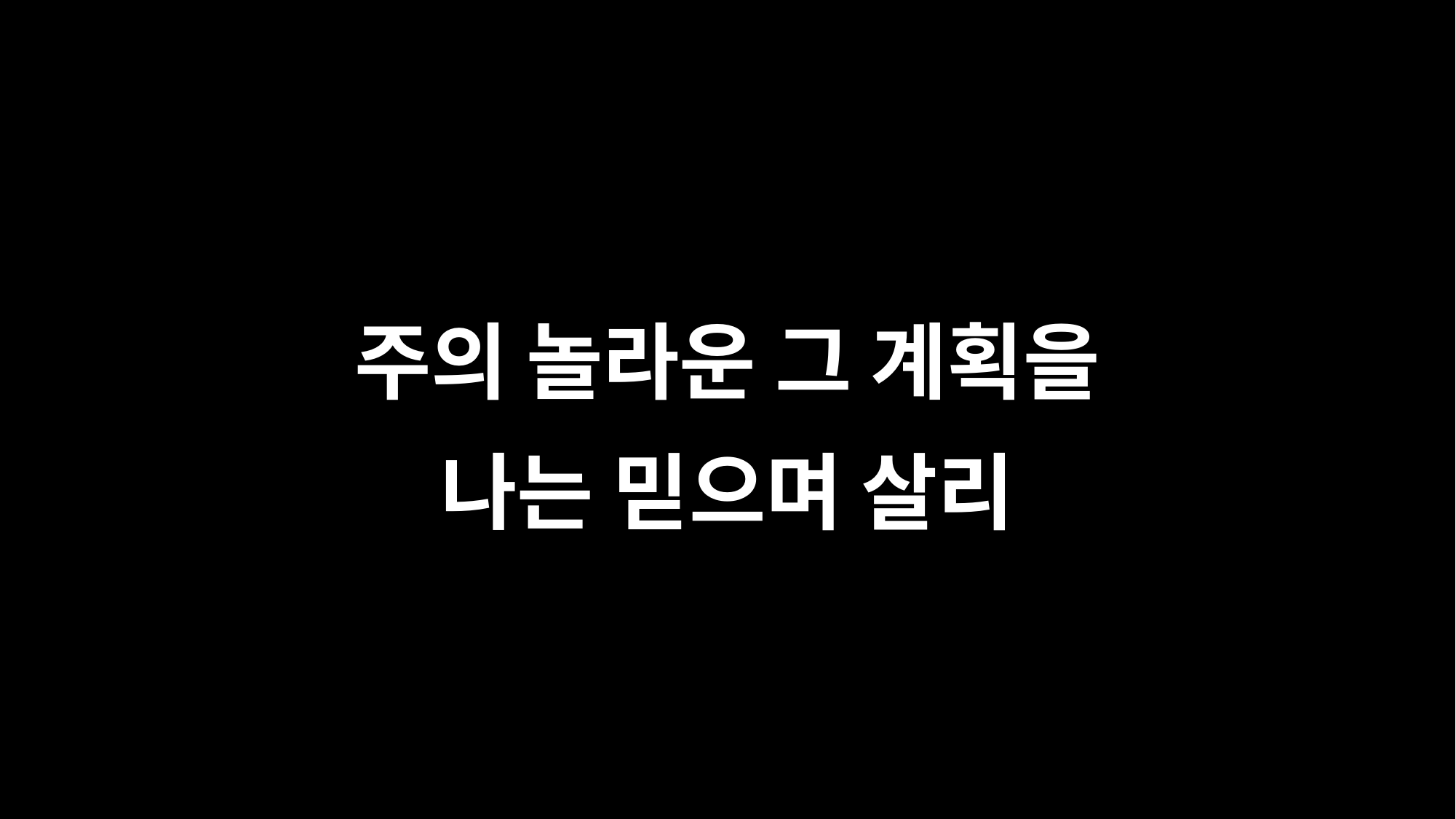

주의 놀라운 그 계획을
나는 믿으며 살리